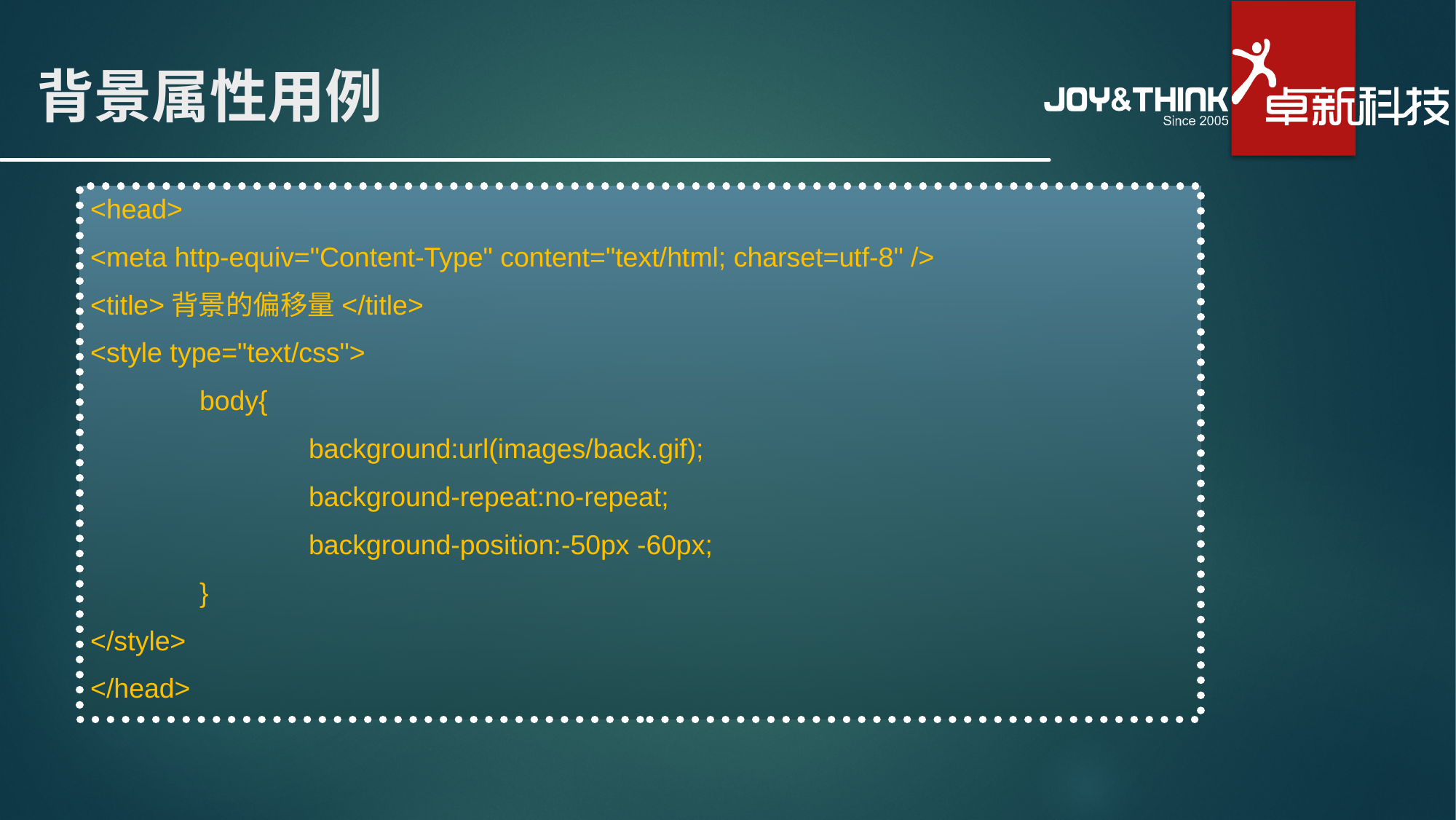

# 背景属性用例
<head>
<meta http-equiv="Content-Type" content="text/html; charset=utf-8" />
<title>背景的偏移量</title>
<style type="text/css">
	body{
		background:url(images/back.gif);
		background-repeat:no-repeat;
		background-position:-50px -60px;
	}
</style>
</head>